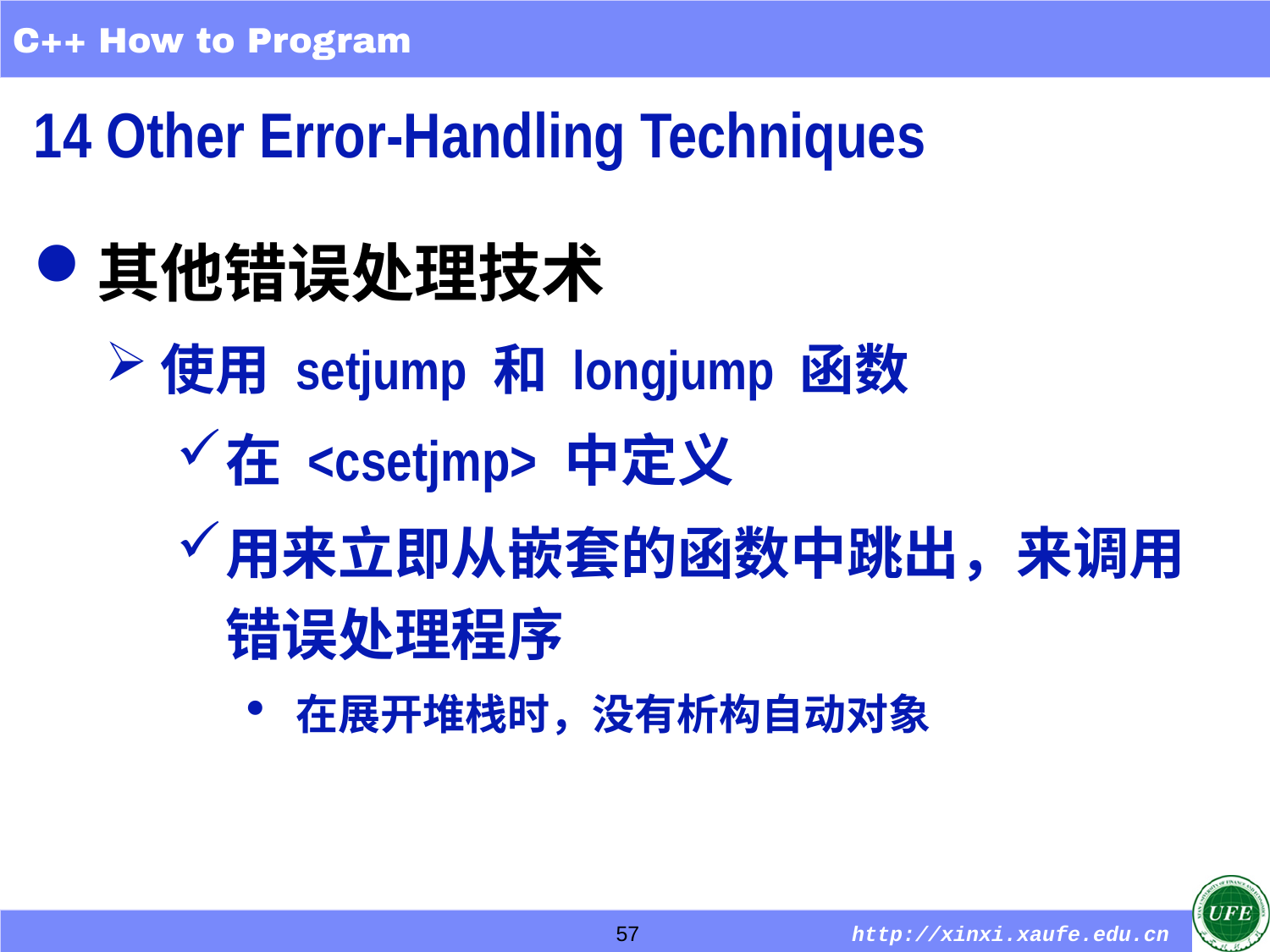

14 Other Error-Handling Techniques
其他错误处理技术
使用 setjump 和 longjump 函数
在 <csetjmp> 中定义
用来立即从嵌套的函数中跳出，来调用错误处理程序
在展开堆栈时，没有析构自动对象
57